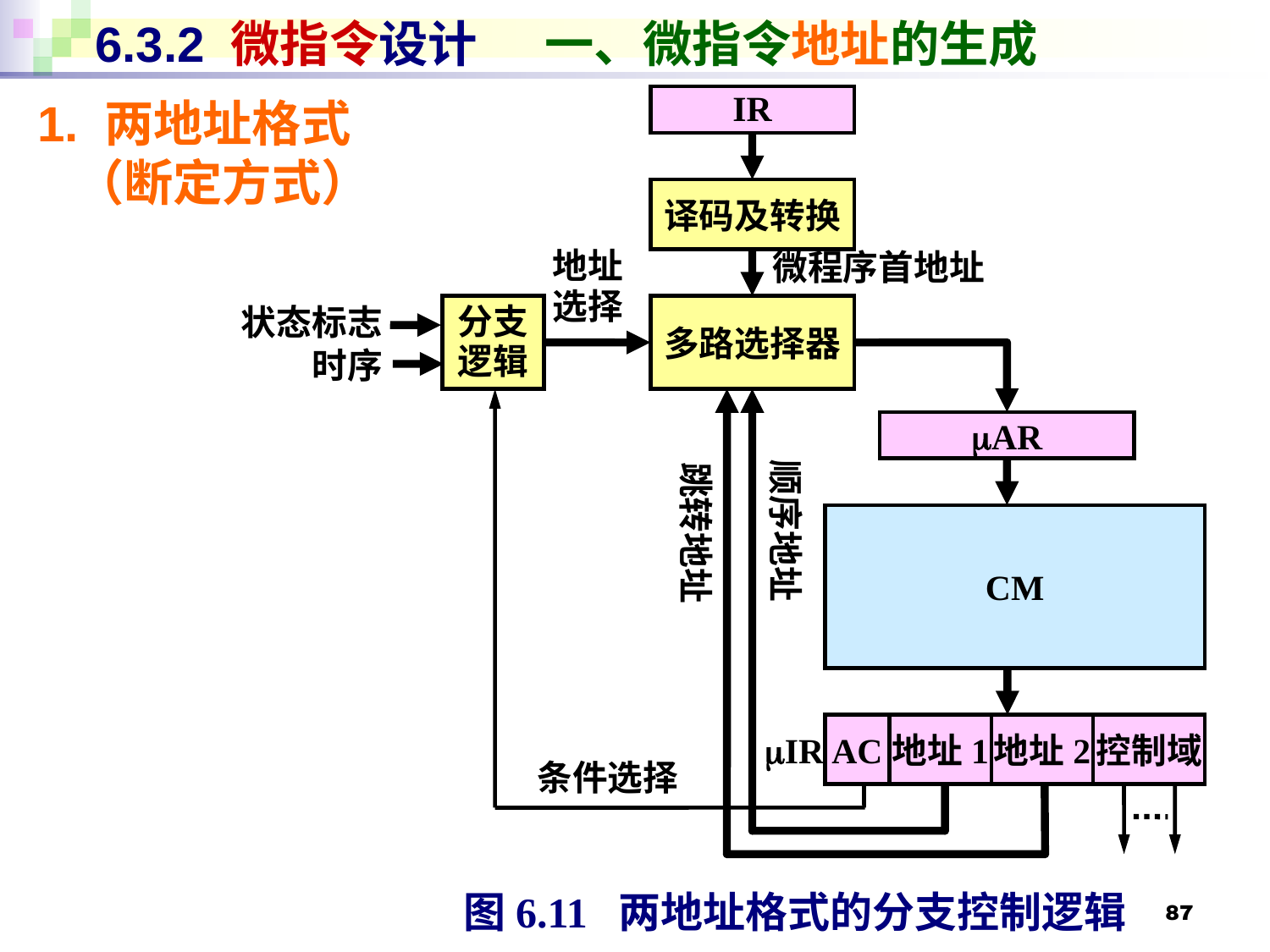

# 6.3.2 微指令设计      一、微指令地址的生成
1. 两地址格式
（断定方式）
IR

译码及转换
地址
选择
微程序首地址

分支逻辑
多路选择器
状态标志

时序

μAR
跳转地址
顺序地址

CM

μIR
AC
地址1
地址2
控制域
条件选择

87
图6.11  两地址格式的分支控制逻辑